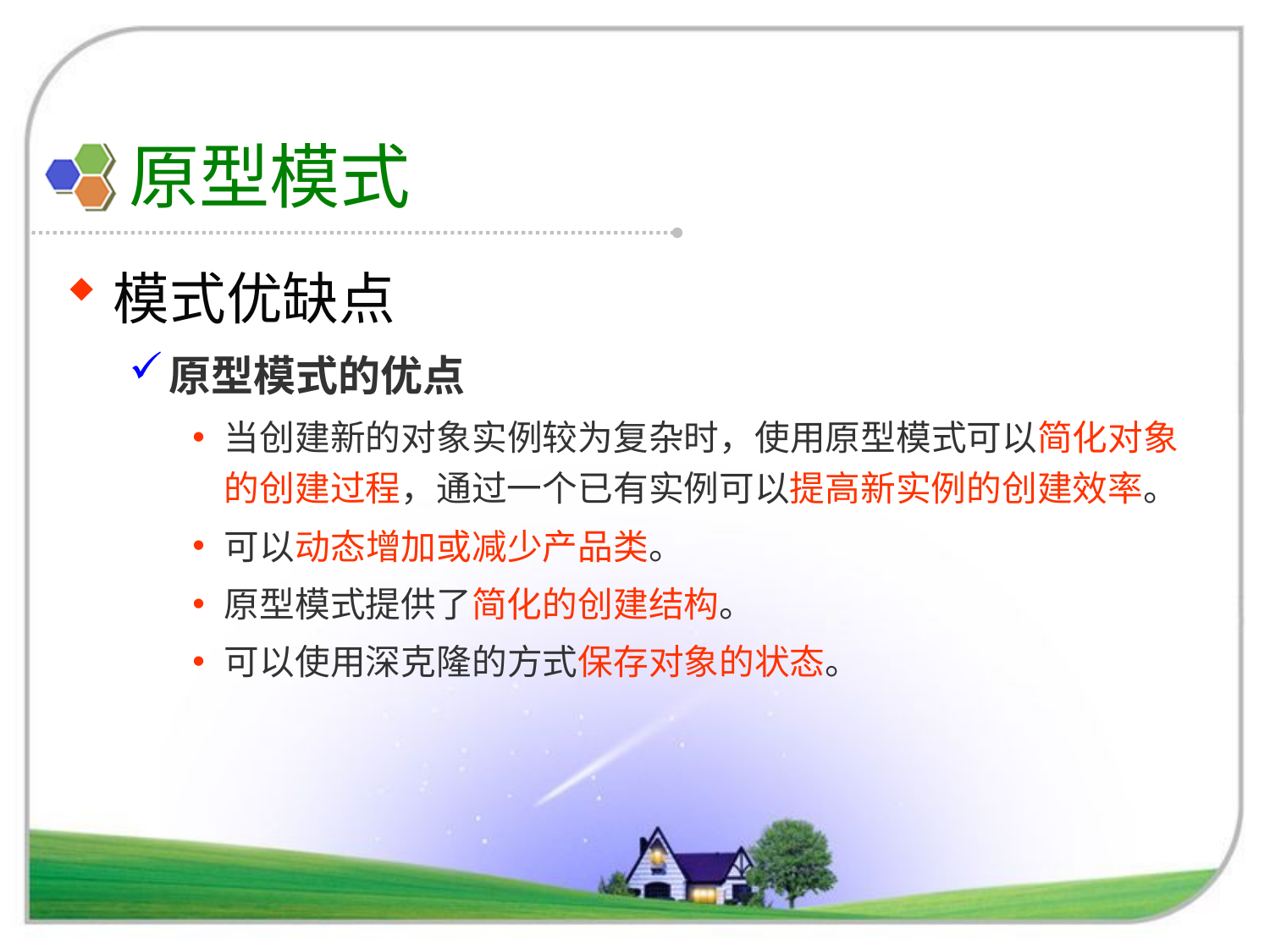

# 原型模式
模式优缺点
原型模式的优点
当创建新的对象实例较为复杂时，使用原型模式可以简化对象的创建过程，通过一个已有实例可以提高新实例的创建效率。
可以动态增加或减少产品类。
原型模式提供了简化的创建结构。
可以使用深克隆的方式保存对象的状态。